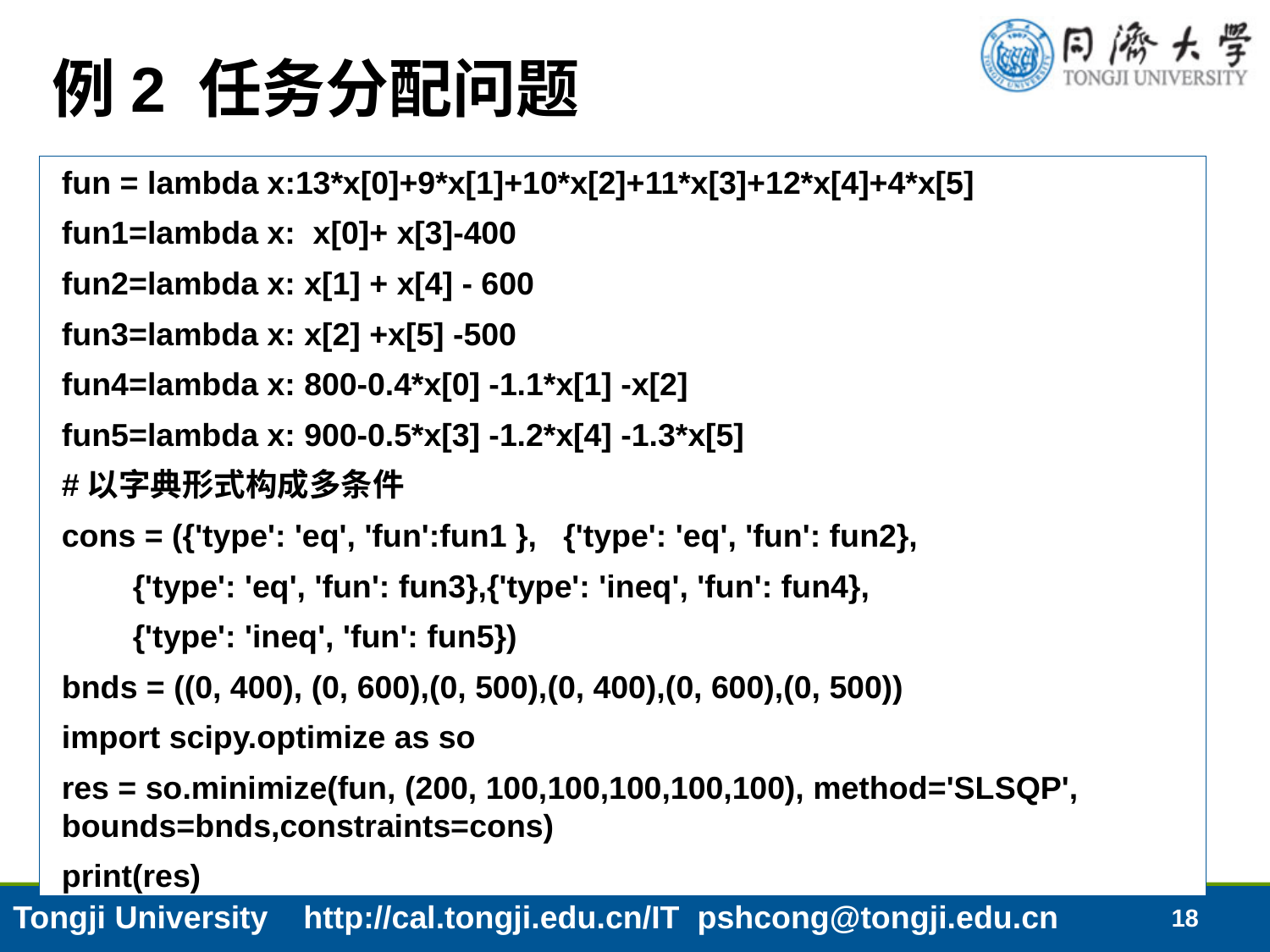

# 例2 任务分配问题
fun = lambda x:13*x[0]+9*x[1]+10*x[2]+11*x[3]+12*x[4]+4*x[5]
fun1=lambda x:  x[0]+ x[3]-400
fun2=lambda x: x[1] + x[4] - 600
fun3=lambda x: x[2] +x[5] -500
fun4=lambda x: 800-0.4*x[0] -1.1*x[1] -x[2]
fun5=lambda x: 900-0.5*x[3] -1.2*x[4] -1.3*x[5]
#以字典形式构成多条件
cons = ({'type': 'eq', 'fun':fun1 },   {'type': 'eq', 'fun': fun2},
        {'type': 'eq', 'fun': fun3},{'type': 'ineq', 'fun': fun4},
        {'type': 'ineq', 'fun': fun5})
bnds = ((0, 400), (0, 600),(0, 500),(0, 400),(0, 600),(0, 500))
import scipy.optimize as so
res = so.minimize(fun, (200, 100,100,100,100,100), method='SLSQP', bounds=bnds,constraints=cons)
print(res)